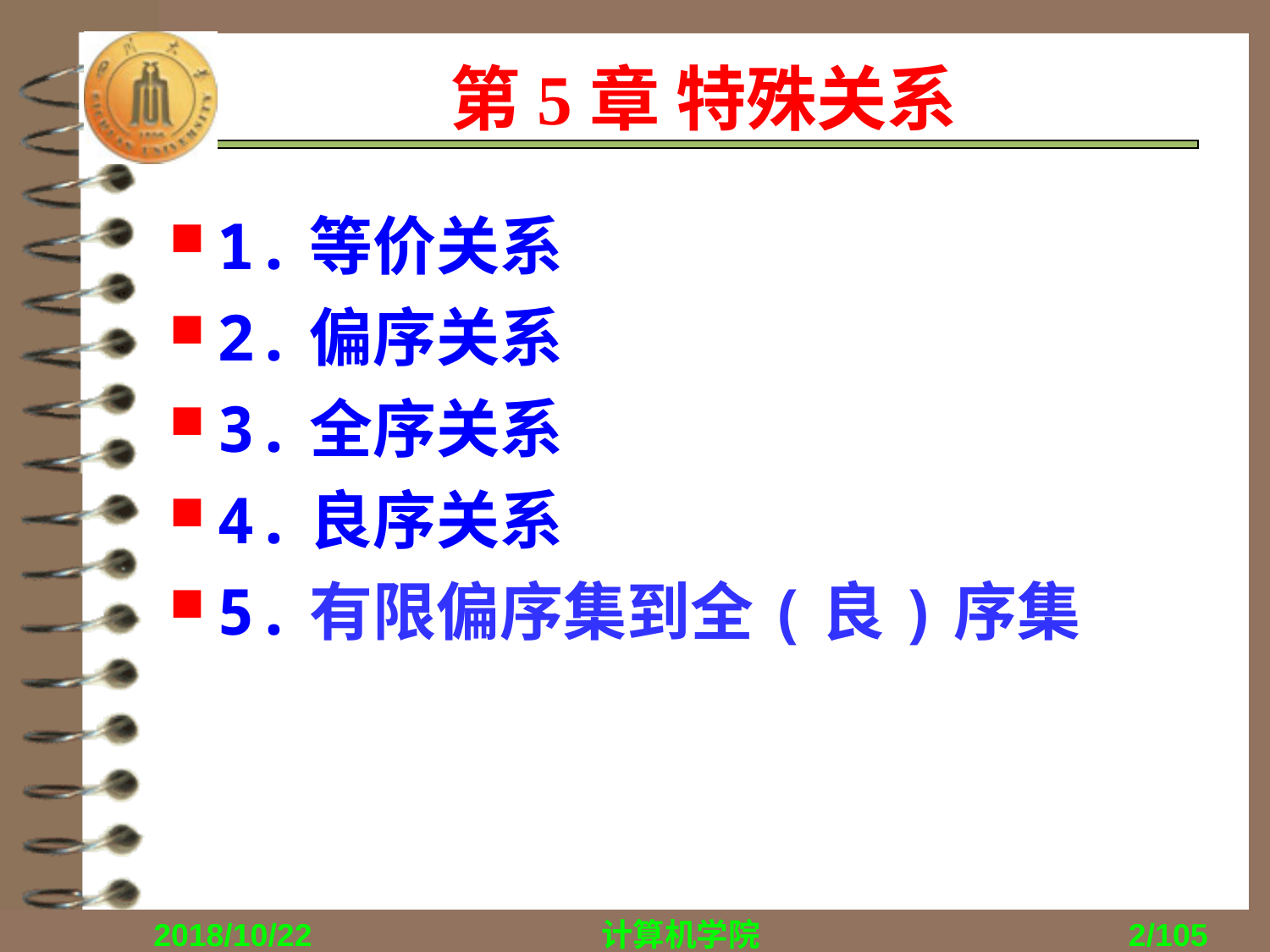

第5章 特殊关系
1.等价关系
2.偏序关系
3.全序关系
4.良序关系
5.有限偏序集到全(良)序集
2018/10/22
计算机学院
2/105